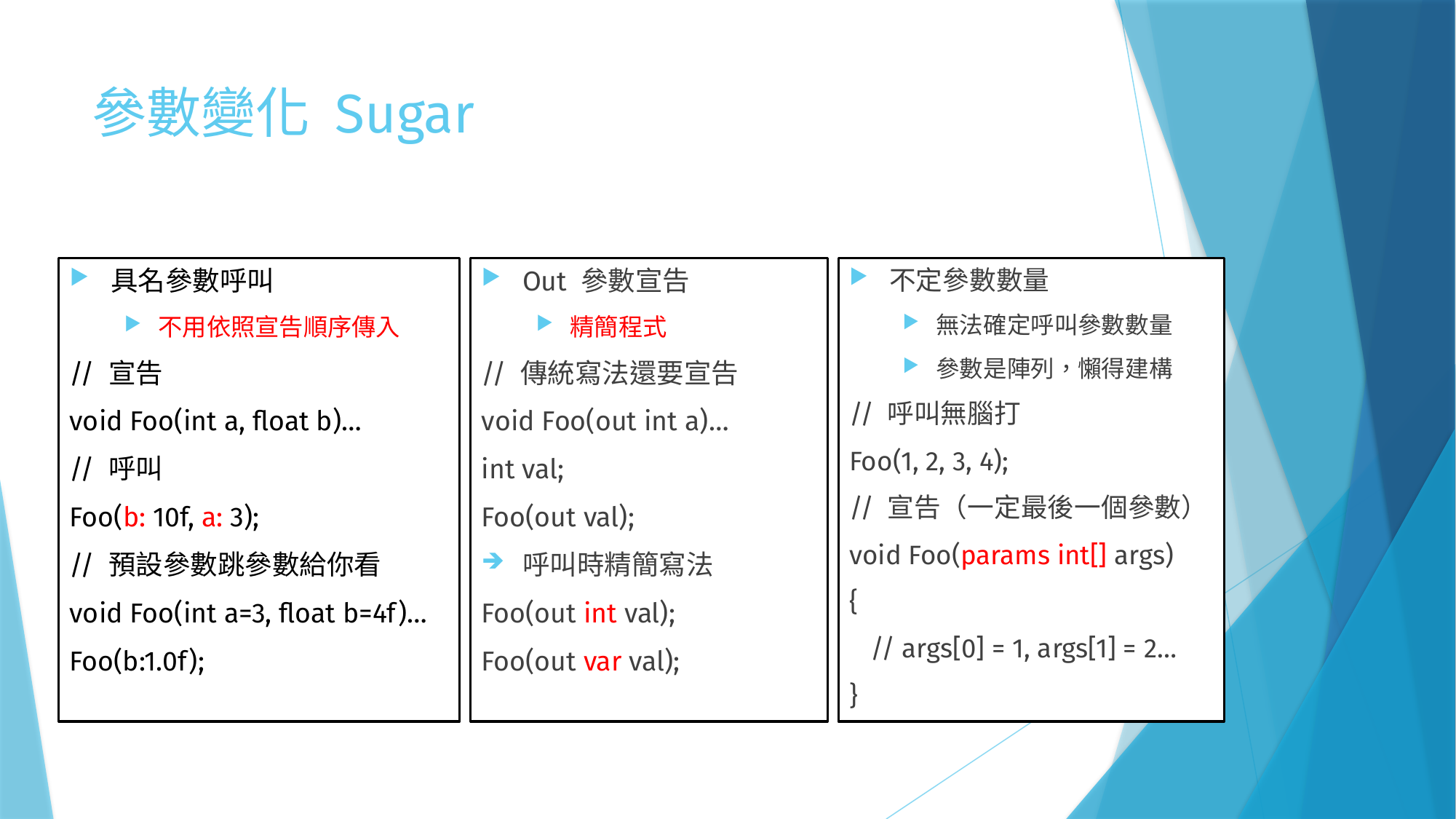

# 參數變化 Sugar
具名參數呼叫
不用依照宣告順序傳入
// 宣告
void Foo(int a, float b)…
// 呼叫
Foo(b: 10f, a: 3);
// 預設參數跳參數給你看
void Foo(int a=3, float b=4f)…
Foo(b:1.0f);
Out 參數宣告
精簡程式
// 傳統寫法還要宣告
void Foo(out int a)…
int val;
Foo(out val);
呼叫時精簡寫法
Foo(out int val);
Foo(out var val);

不定參數數量
無法確定呼叫參數數量
參數是陣列，懶得建構
// 呼叫無腦打
Foo(1, 2, 3, 4);
// 宣告（一定最後一個參數）
void Foo(params int[] args)
{
   // args[0] = 1, args[1] = 2…
}